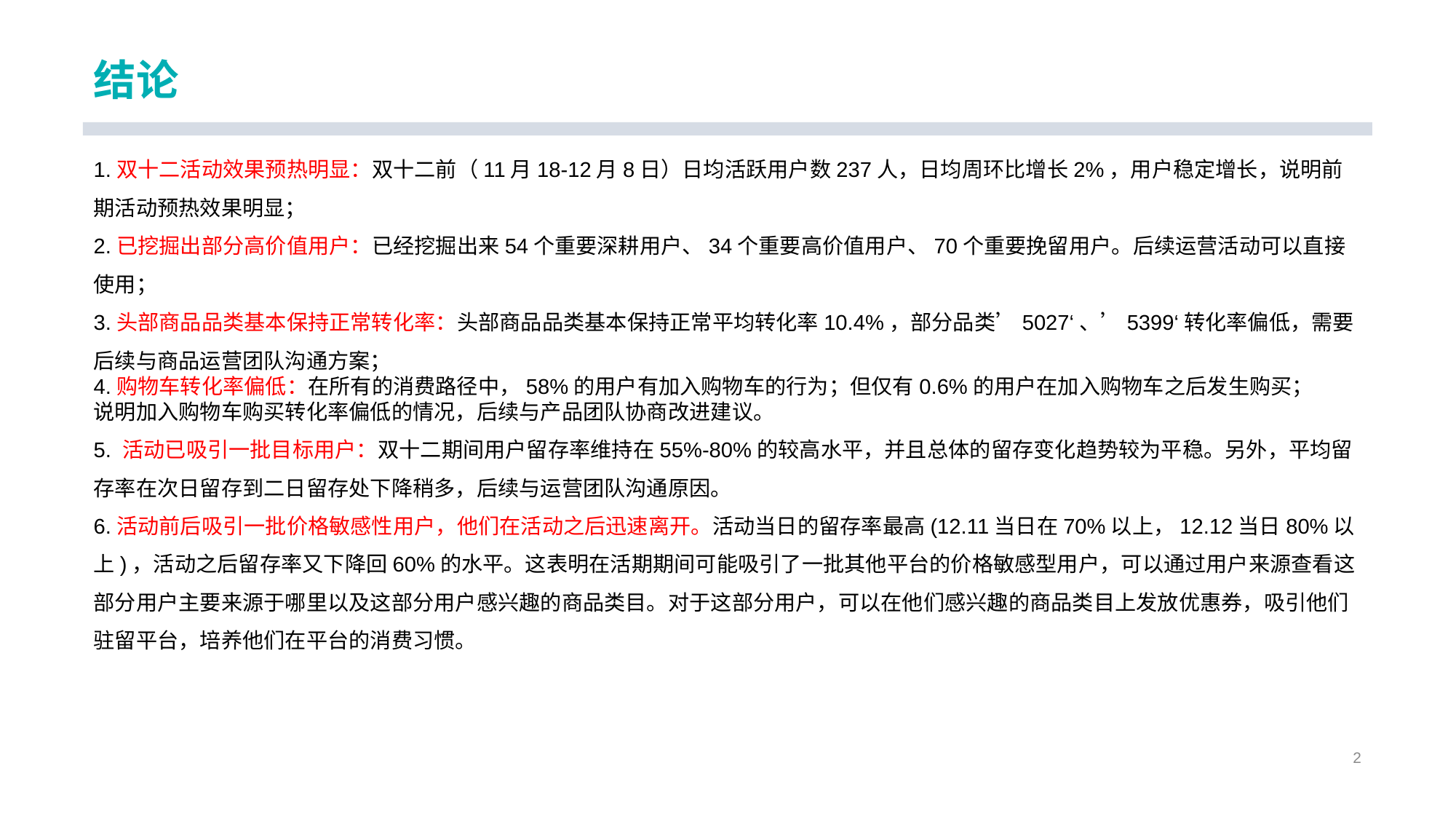

# 结论
1.双十二活动效果预热明显：双十二前（11月18-12月8日）日均活跃用户数237人，日均周环比增长2%，用户稳定增长，说明前期活动预热效果明显；
2.已挖掘出部分高价值用户：已经挖掘出来54个重要深耕用户、34个重要高价值用户、70个重要挽留用户。后续运营活动可以直接使用；
3.头部商品品类基本保持正常转化率：头部商品品类基本保持正常平均转化率10.4%，部分品类’5027‘、’5399‘转化率偏低，需要后续与商品运营团队沟通方案；
4.购物车转化率偏低：在所有的消费路径中，58%的用户有加入购物车的行为；但仅有0.6%的用户在加入购物车之后发生购买；
说明加入购物车购买转化率偏低的情况，后续与产品团队协商改进建议。
5. 活动已吸引一批目标用户：双十二期间用户留存率维持在55%-80%的较高水平，并且总体的留存变化趋势较为平稳。另外，平均留存率在次日留存到二日留存处下降稍多，后续与运营团队沟通原因。
6.活动前后吸引一批价格敏感性用户，他们在活动之后迅速离开。活动当日的留存率最高(12.11当日在70%以上，12.12当日80%以上)，活动之后留存率又下降回60%的水平。这表明在活期期间可能吸引了一批其他平台的价格敏感型用户，可以通过用户来源查看这部分用户主要来源于哪里以及这部分用户感兴趣的商品类目。对于这部分用户，可以在他们感兴趣的商品类目上发放优惠券，吸引他们驻留平台，培养他们在平台的消费习惯。
2